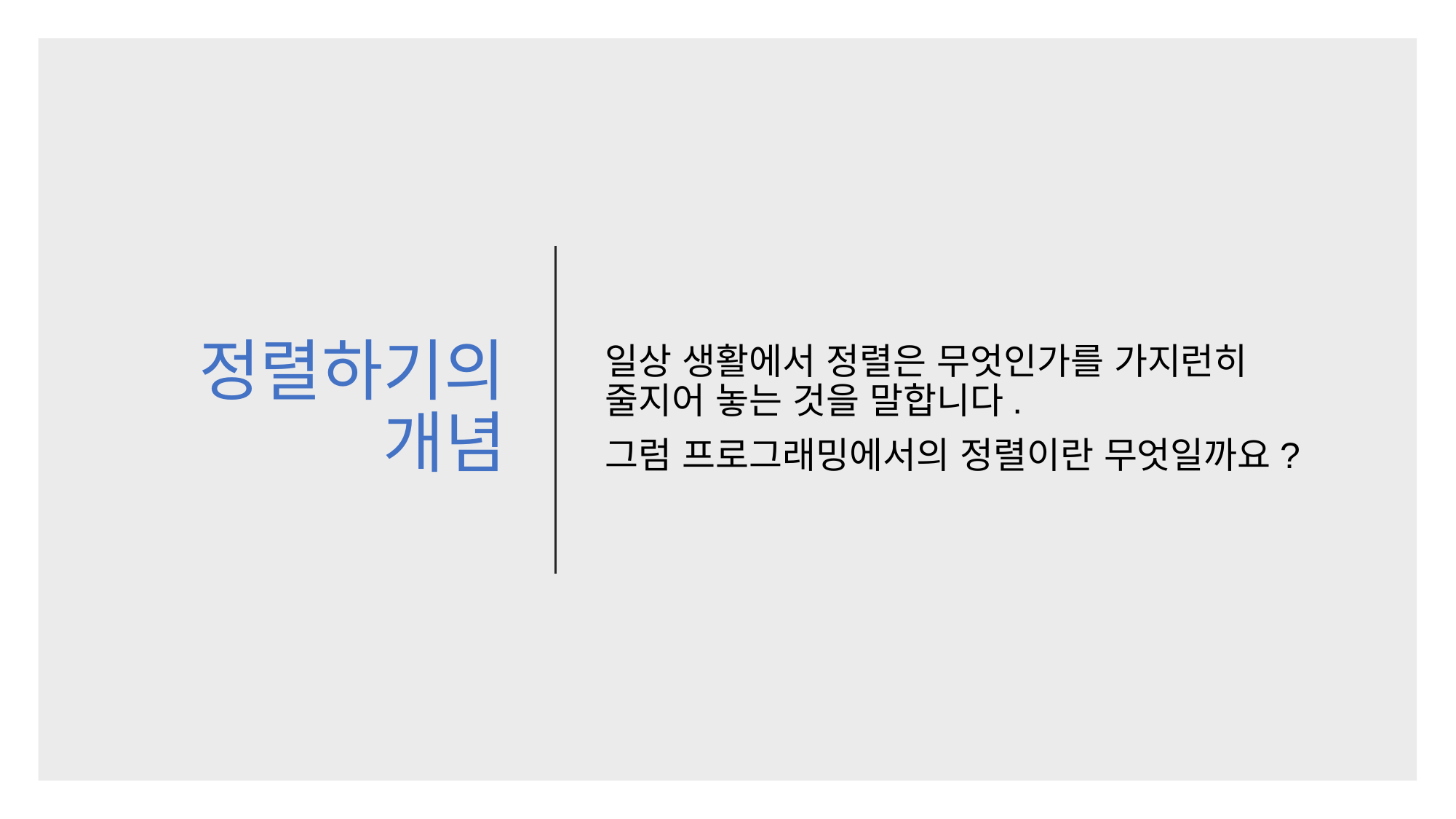

# 정렬하기의 개념
일상 생활에서 정렬은 무엇인가를 가지런히 줄지어 놓는 것을 말합니다.
그럼 프로그래밍에서의 정렬이란 무엇일까요?